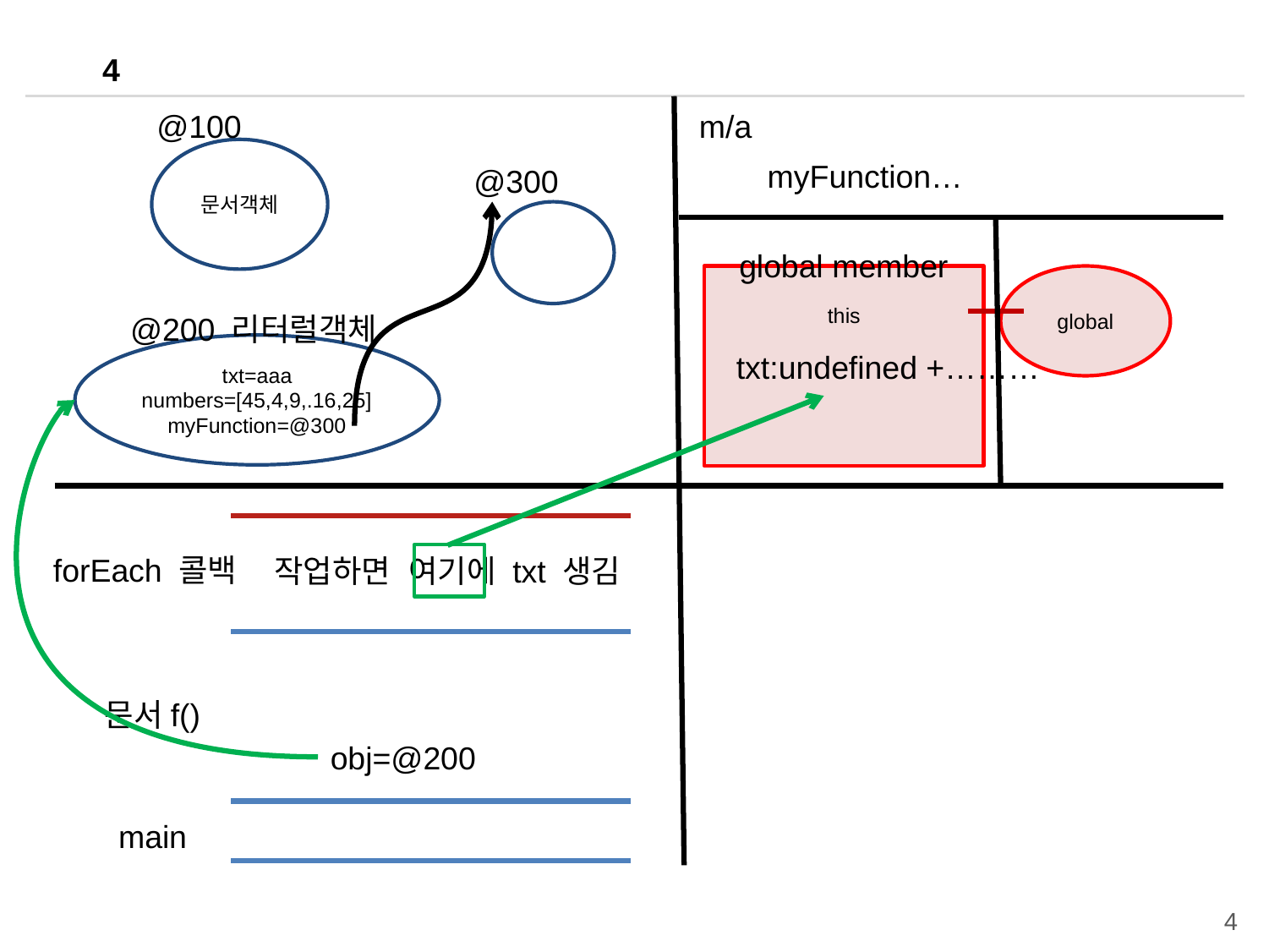

4
@100
m/a
문서객체
myFunction…
@300

global member
this

global
@200 리터럴객체
txt=aaa
numbers=[45,4,9,.16,25]
myFunction=@300
txt:undefined +………
forEach 콜백

작업하면  여기에 txt 생김
문서f()
obj=@200
main
#
4